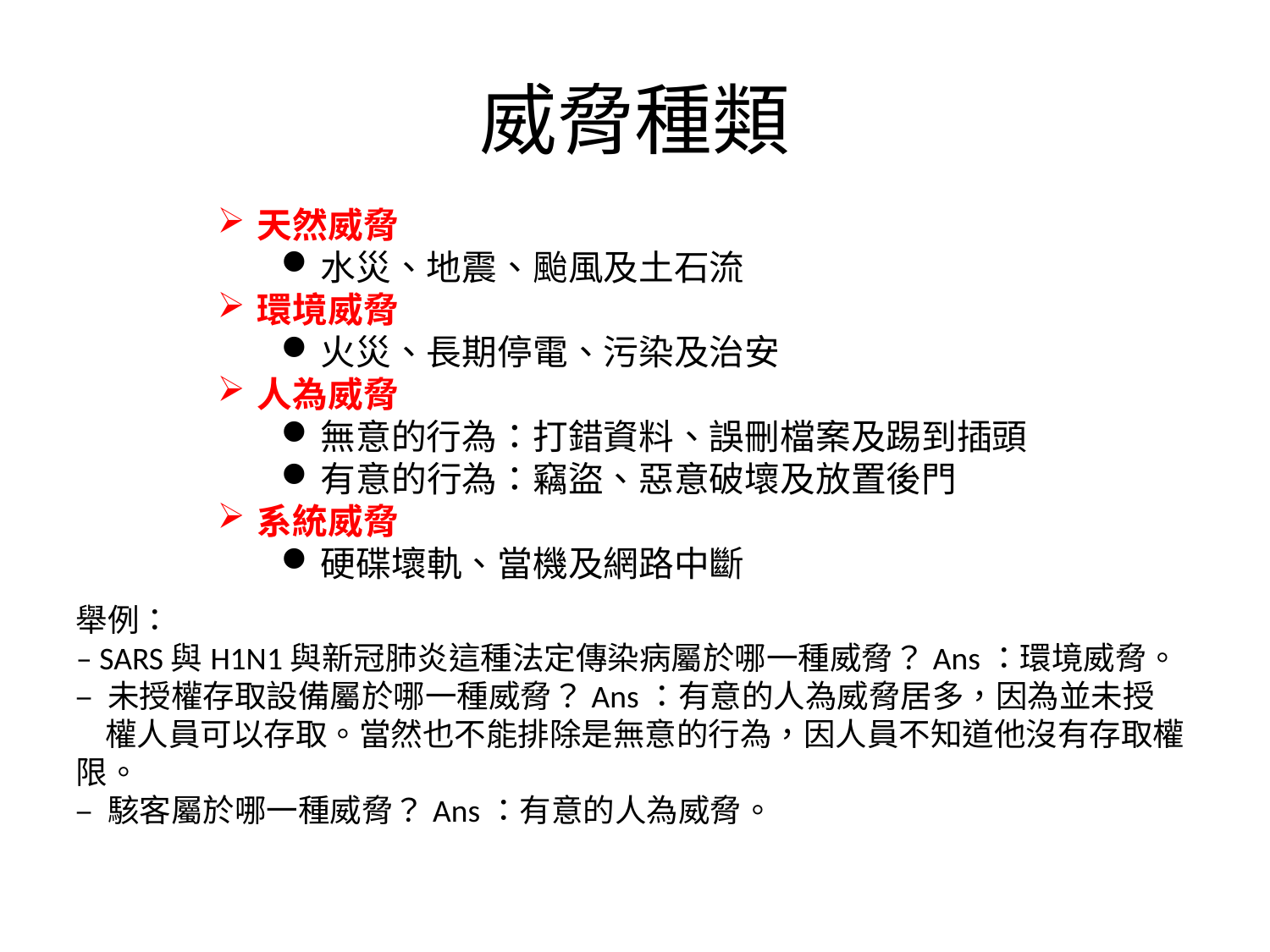

# 威脅種類
天然威脅
水災、地震、颱風及土石流
環境威脅
火災、長期停電、污染及治安
人為威脅
無意的行為：打錯資料、誤刪檔案及踢到插頭
有意的行為：竊盜、惡意破壞及放置後門
系統威脅
硬碟壞軌、當機及網路中斷
舉例：
‒ SARS與H1N1與新冠肺炎這種法定傳染病屬於哪一種威脅？Ans：環境威脅。
‒ 未授權存取設備屬於哪一種威脅？Ans：有意的人為威脅居多，因為並未授
   權人員可以存取。當然也不能排除是無意的行為，因人員不知道他沒有存取權限。
‒ 駭客屬於哪一種威脅？Ans：有意的人為威脅。